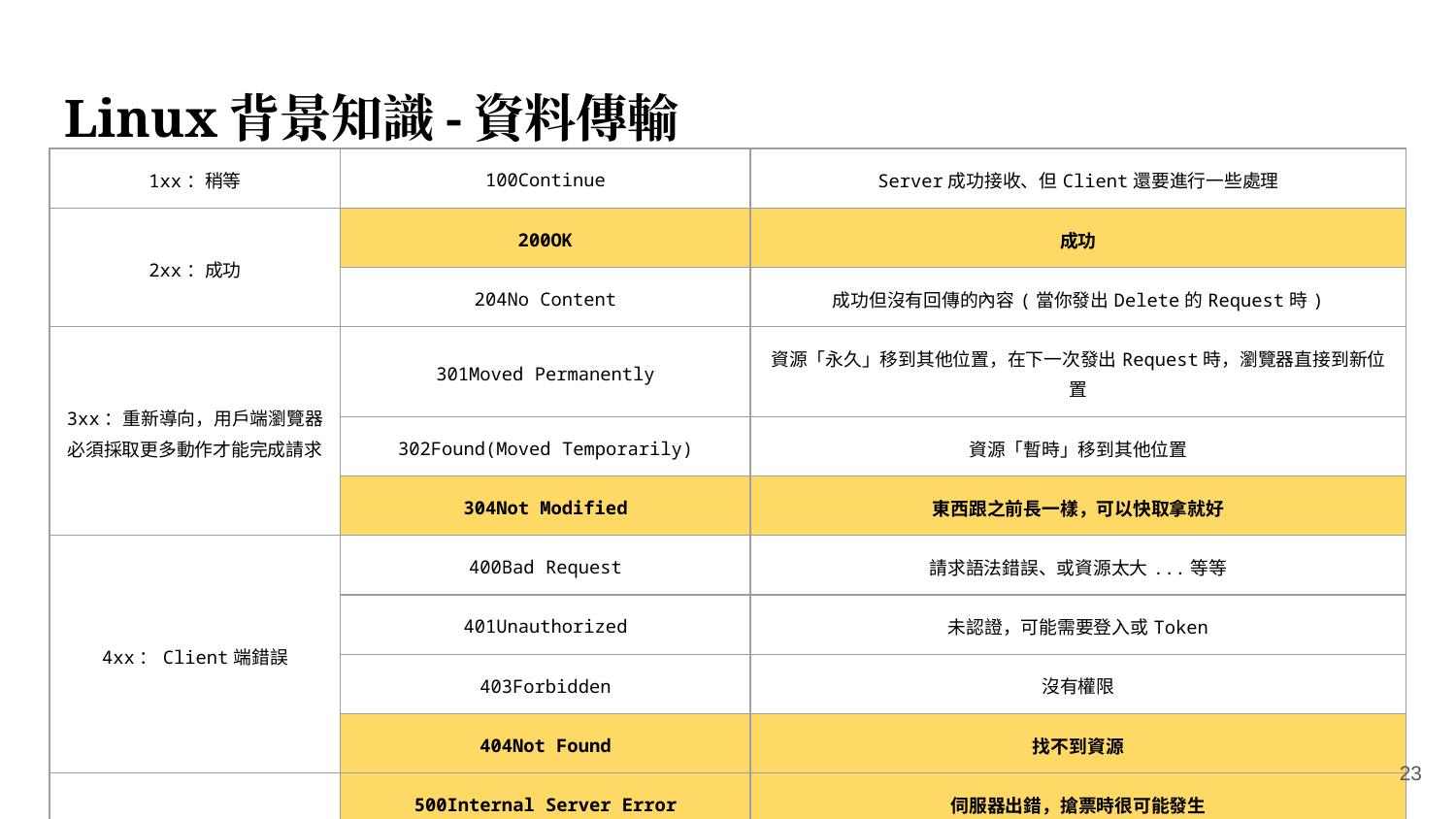

# Linux背景知識-資料傳輸
| 1xx：稍等 | 100Continue | Server成功接收、但Client還要進行一些處理 |
| --- | --- | --- |
| 2xx：成功 | 200OK | 成功 |
|  | 204No Content | 成功但沒有回傳的內容(當你發出Delete的Request時) |
| 3xx：重新導向，用戶端瀏覽器必須採取更多動作才能完成請求 | 301Moved Permanently | 資源「永久」移到其他位置，在下一次發出Request時，瀏覽器直接到新位置 |
|  | 302Found(Moved Temporarily) | 資源「暫時」移到其他位置 |
|  | 304Not Modified | 東西跟之前長一樣，可以快取拿就好 |
| 4xx：Client端錯誤 | 400Bad Request | 請求語法錯誤、或資源太大...等等 |
|  | 401Unauthorized | 未認證，可能需要登入或Token |
|  | 403Forbidden | 沒有權限 |
|  | 404Not Found | 找不到資源 |
| 5xx：Service端錯誤 | 500Internal Server Error | 伺服器出錯，搶票時很可能發生 |
|  | 501Not Implemented |  |
|  | 502Bad Gateway | 通常是伺服器的某個服務沒有正確執行 |
23